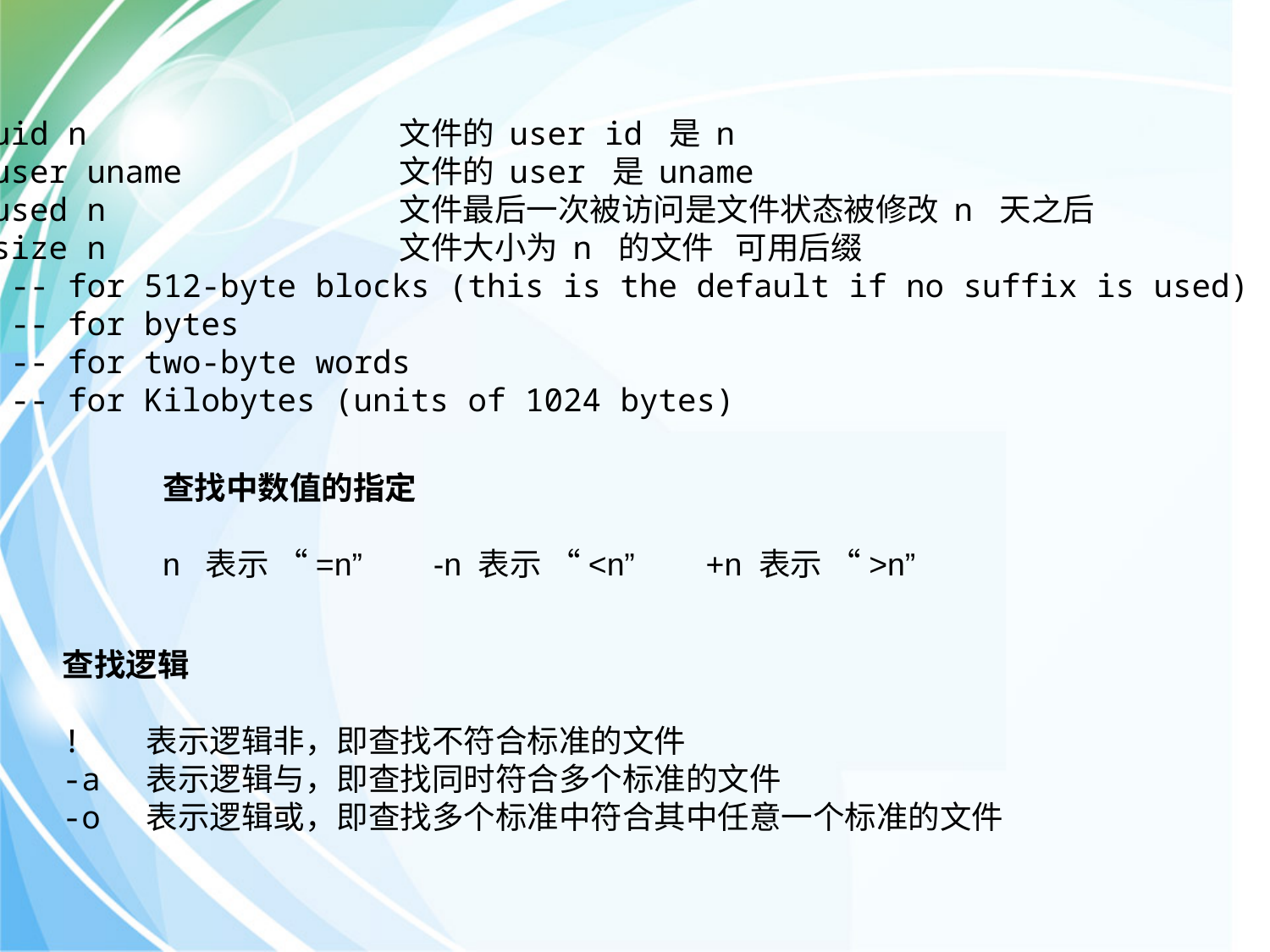

-uid n                文件的 user id 是 n
-user uname           文件的 user 是 uname
-used n               文件最后一次被访问是文件状态被修改 n 天之后
-size n               文件大小为 n 的文件   可用后缀
b -- for 512-byte blocks (this is the default if no suffix is used)
c -- for bytes
w -- for two-byte words
k -- for Kilobytes (units of 1024 bytes)
查找中数值的指定

n  表示 “=n”        -n 表示 “<n”        +n 表示 “>n”
查找逻辑

!   表示逻辑非，即查找不符合标准的文件
-a  表示逻辑与，即查找同时符合多个标准的文件
-o  表示逻辑或，即查找多个标准中符合其中任意一个标准的文件